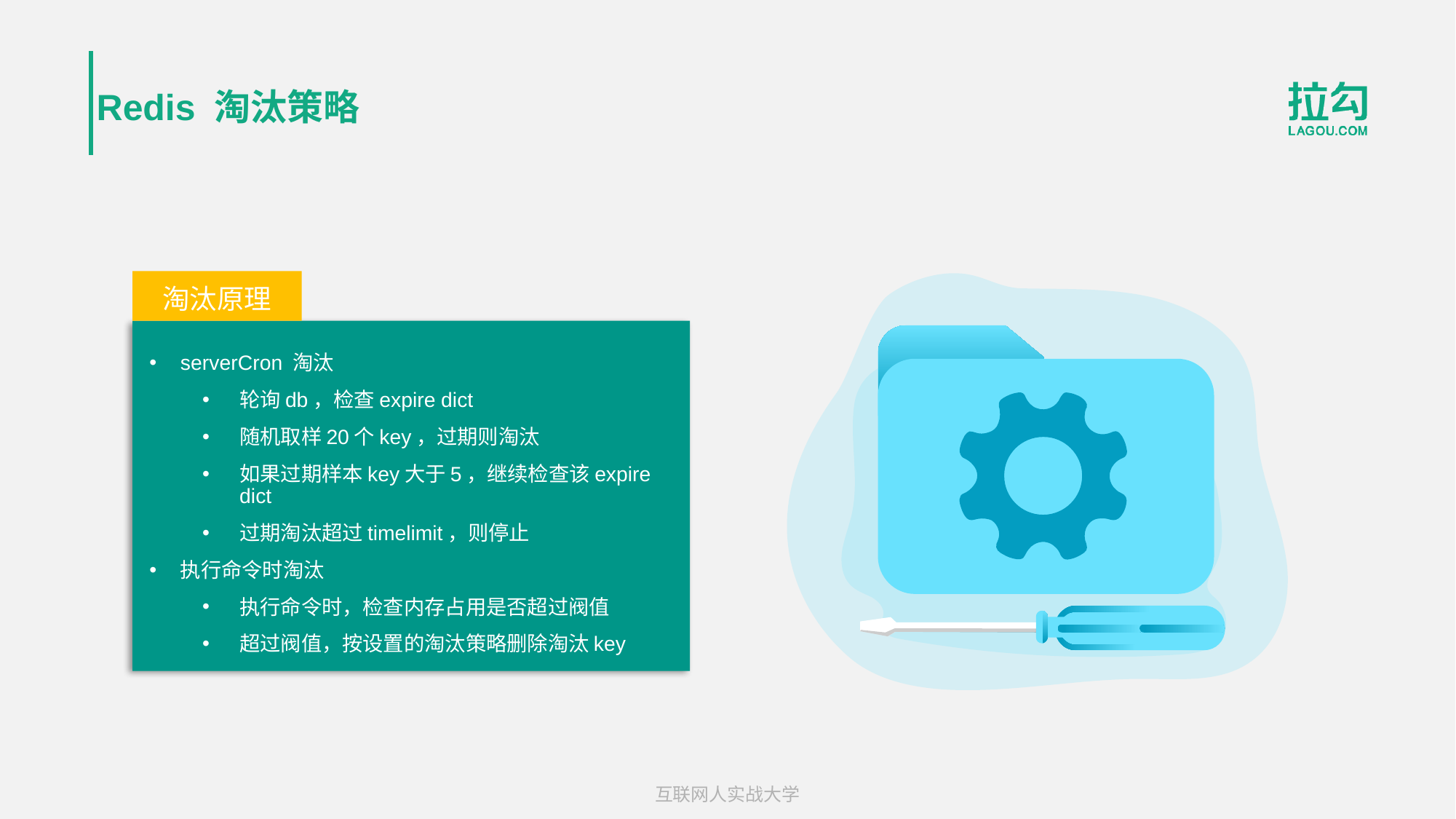

# Redis 淘汰策略

淘汰原理

serverCron 淘汰
轮询db，检查expire dict
随机取样20个key，过期则淘汰
如果过期样本key大于5，继续检查该expire dict
过期淘汰超过timelimit，则停止
执行命令时淘汰
执行命令时，检查内存占用是否超过阀值
超过阀值，按设置的淘汰策略删除淘汰key